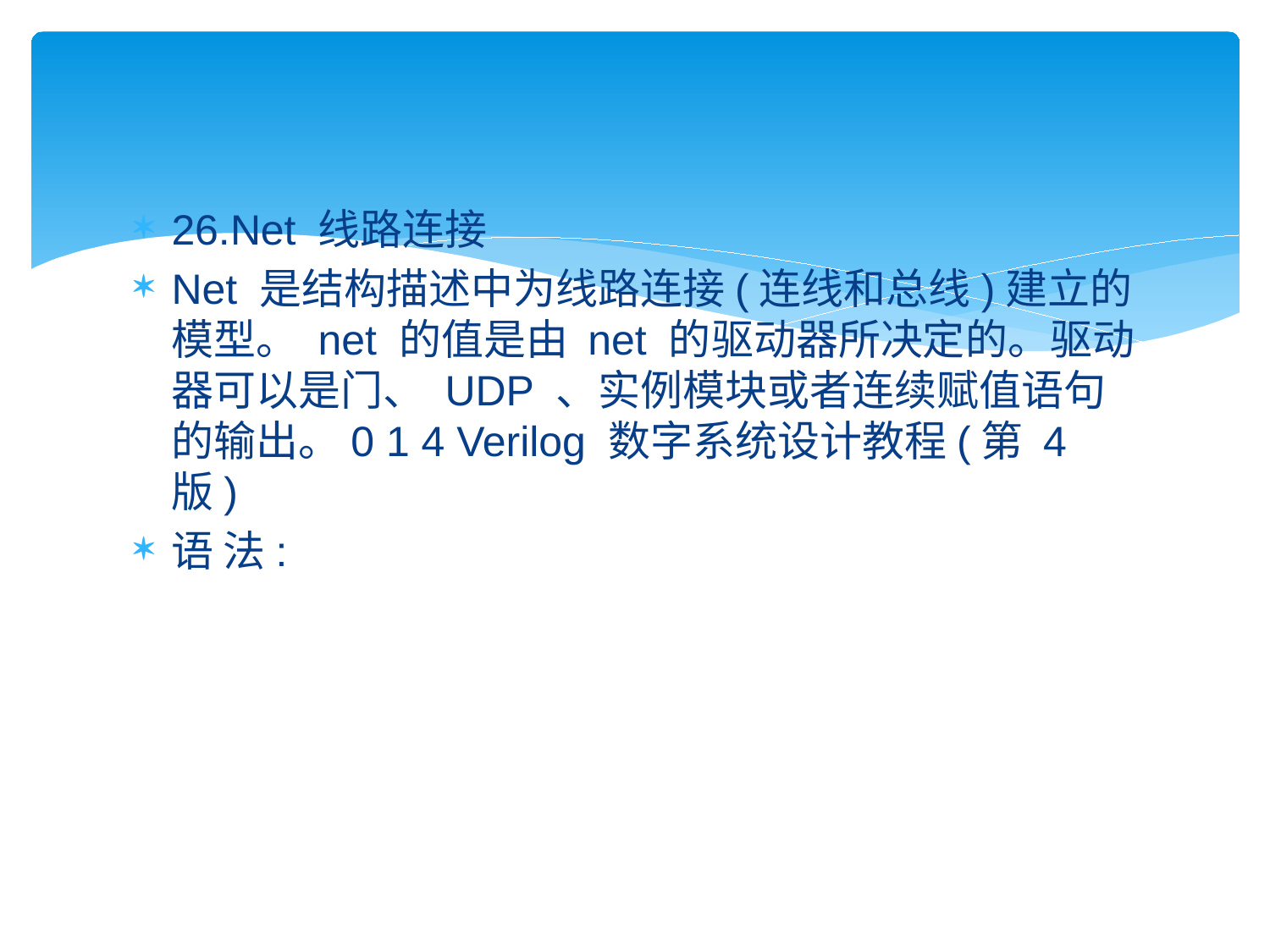

#
26.Net 线路连接
Net 是结构描述中为线路连接(连线和总线)建立的模型。 net 的值是由 net 的驱动器所决定的。驱动器可以是门、 UDP 、实例模块或者连续赋值语句的输出。0 1 4 Verilog 数字系统设计教程(第 4 版)
语 法: